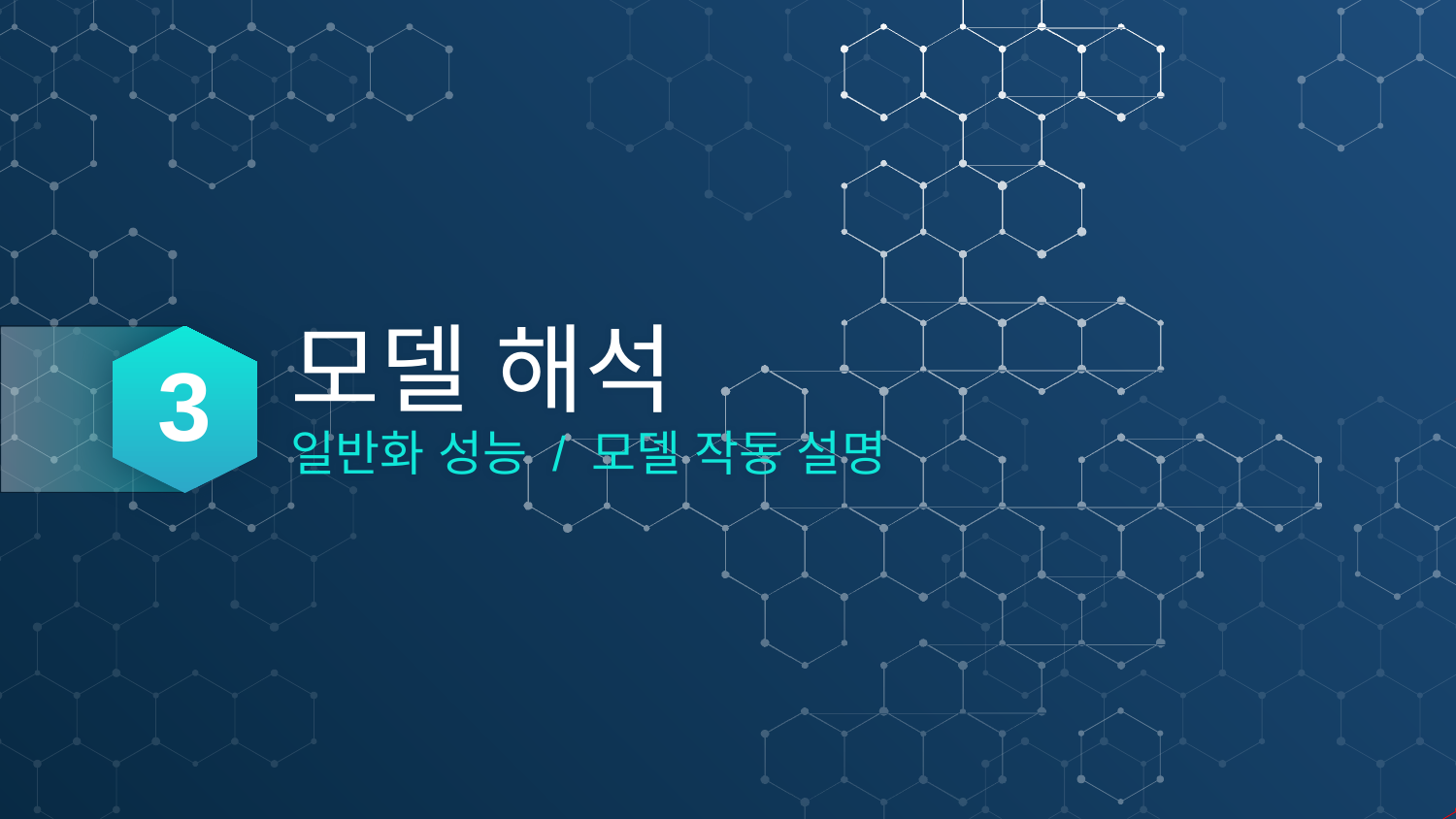

3
# 모델 해석
일반화 성능 / 모델 작동 설명